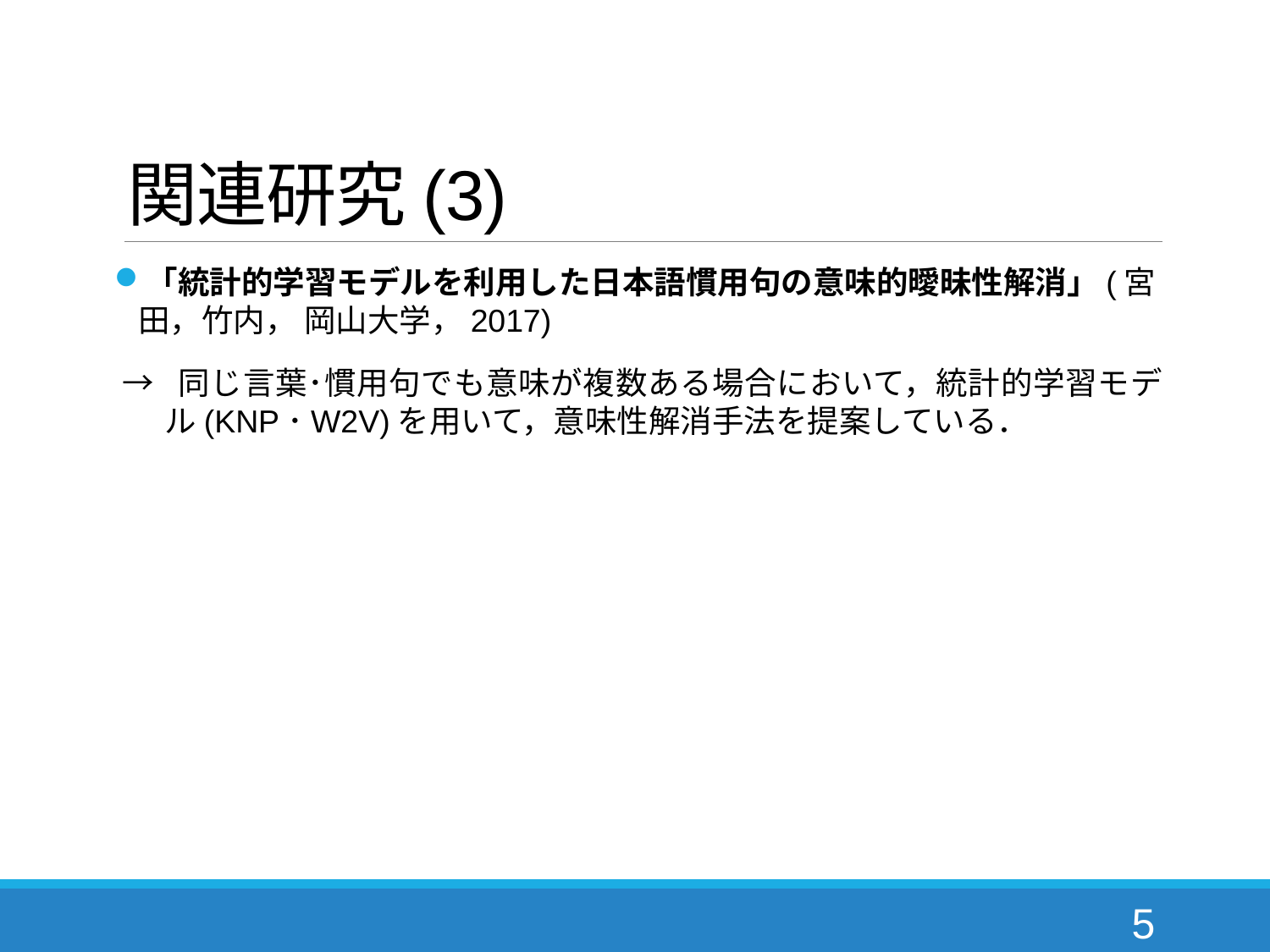

# 関連研究(3)
「統計的学習モデルを利用した日本語慣用句の意味的曖昧性解消」(宮田，竹内， 岡山大学，2017)
 →  同じ言葉･慣用句でも意味が複数ある場合において，統計的学習モデル(KNP･W2V)を用いて，意味性解消手法を提案している．

5